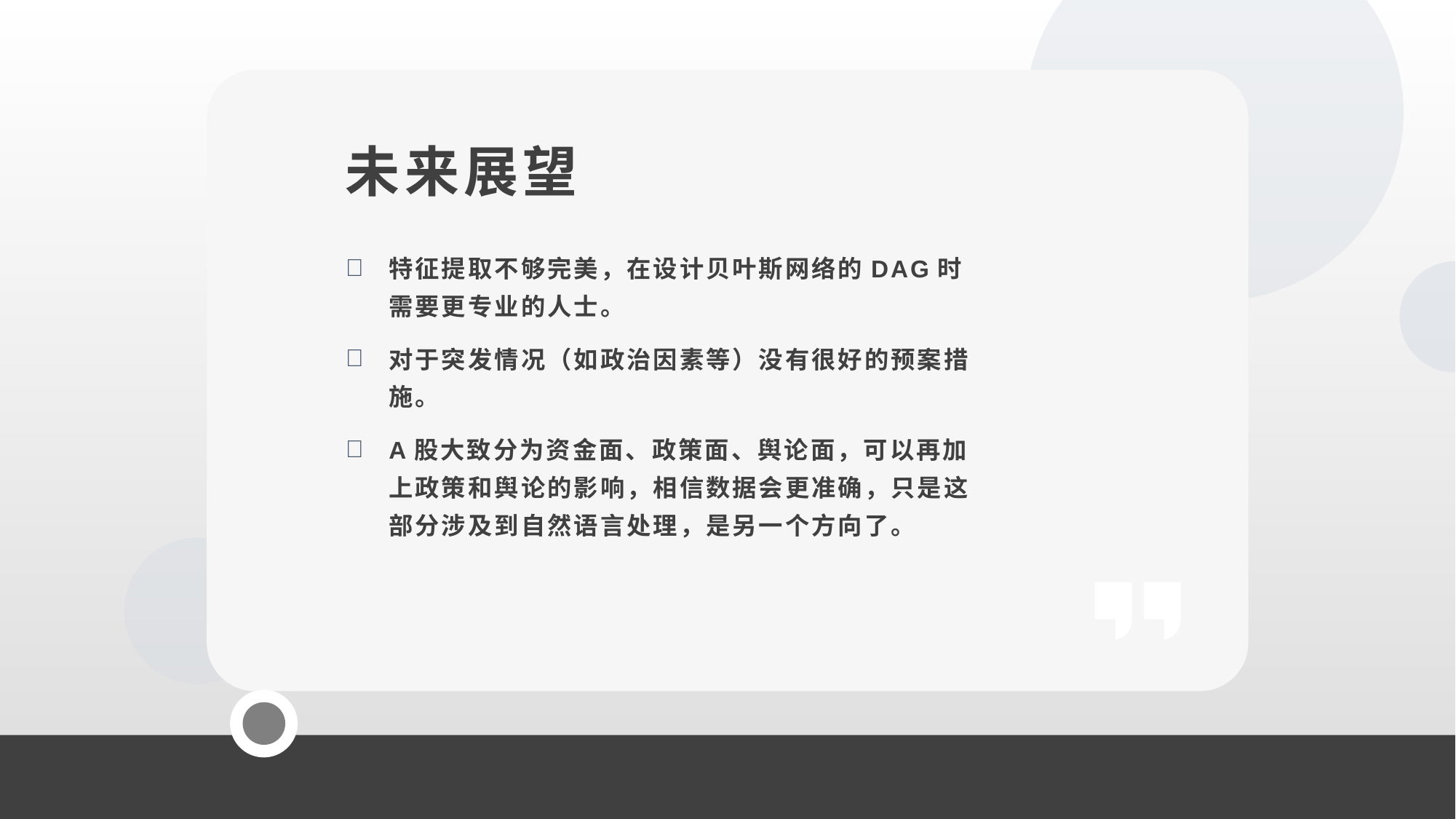

未来展望
特征提取不够完美，在设计贝叶斯网络的DAG时需要更专业的人士。
对于突发情况（如政治因素等）没有很好的预案措施。
A股大致分为资金面、政策面、舆论面，可以再加上政策和舆论的影响，相信数据会更准确，只是这部分涉及到自然语言处理，是另一个方向了。